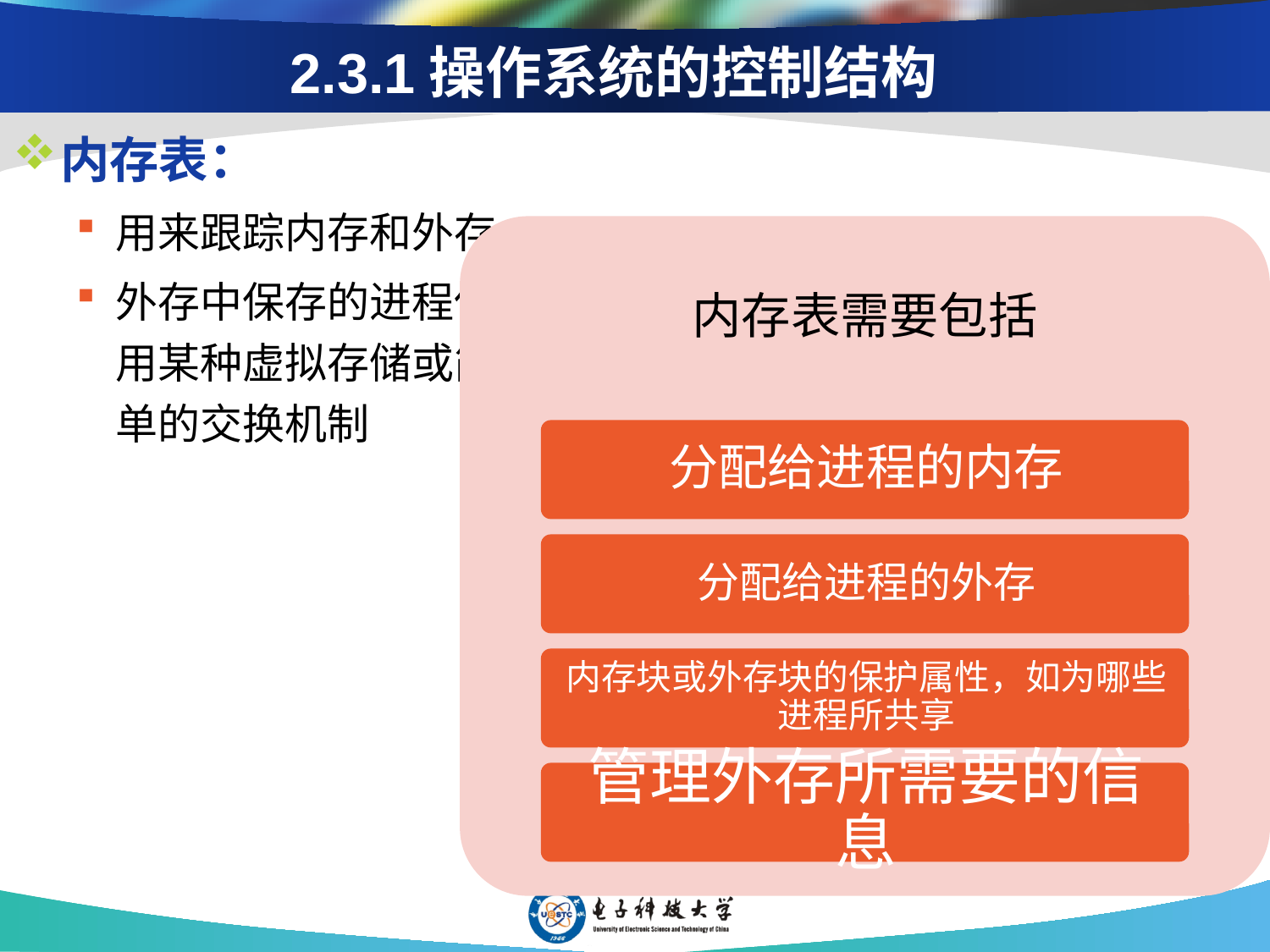

# 2.3.1操作系统的控制结构
内存表：
用来跟踪内存和外存
外存中保存的进程使用某种虚拟存储或简单的交换机制
内存表需要包括
分配给进程的内存
分配给进程的外存
内存块或外存块的保护属性，如为哪些进程所共享
管理外存所需要的信息